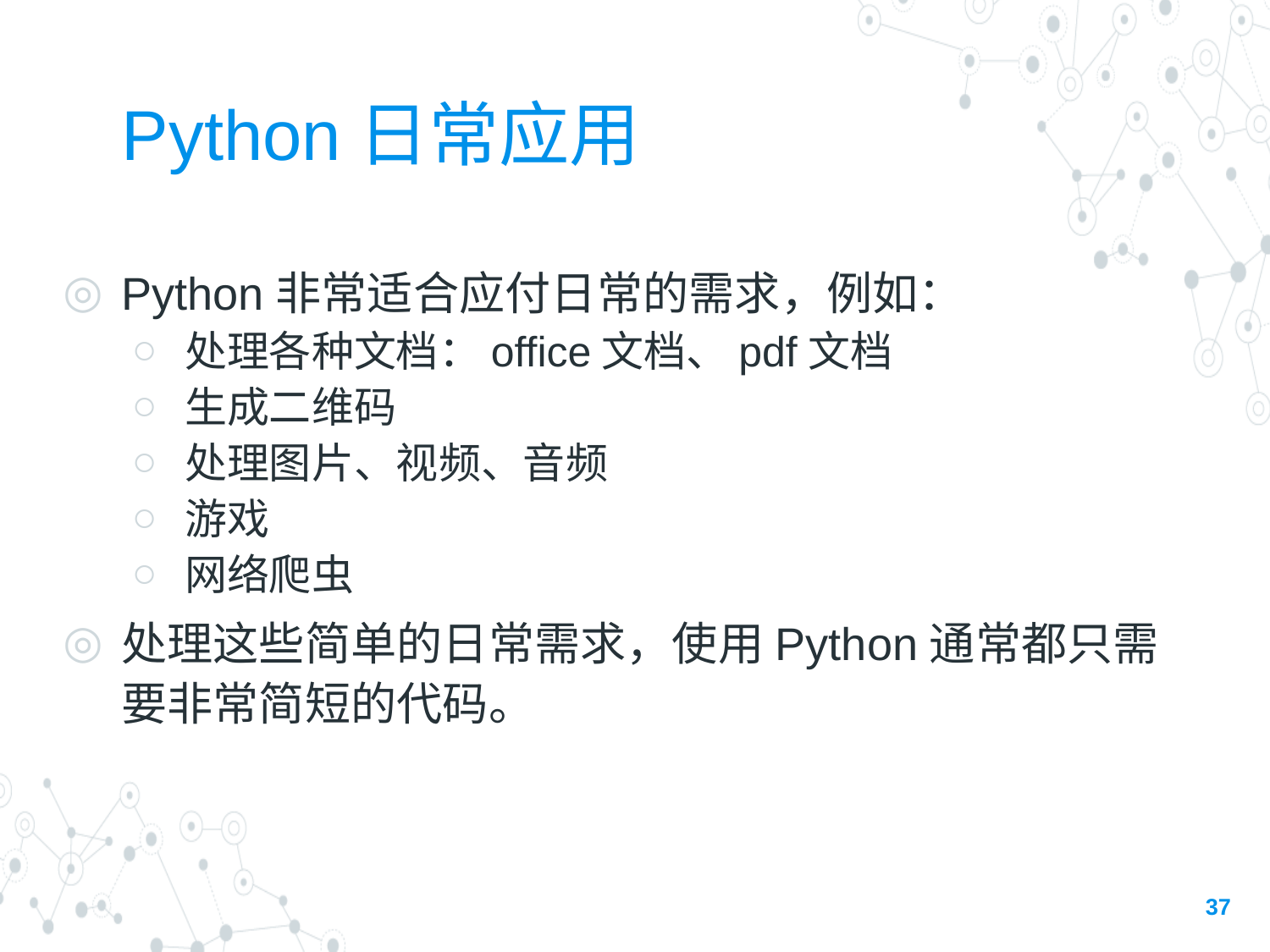

# Python日常应用
Python非常适合应付日常的需求，例如：
处理各种文档：office文档、pdf文档
生成二维码
处理图片、视频、音频
游戏
网络爬虫
处理这些简单的日常需求，使用Python通常都只需要非常简短的代码。

37